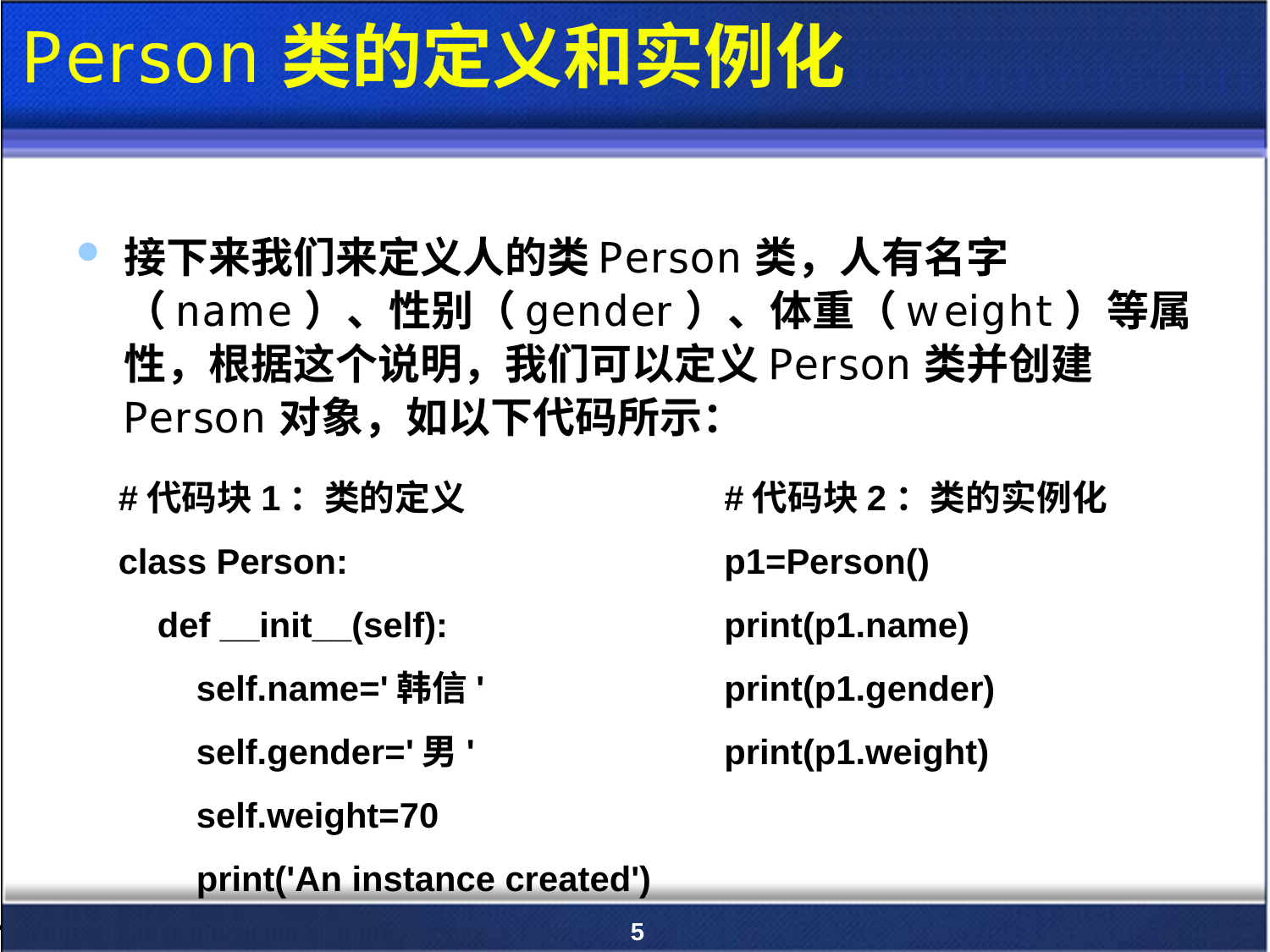

# Person类的定义和实例化
接下来我们来定义人的类Person类，人有名字（name）、性别（gender）、体重（weight）等属性，根据这个说明，我们可以定义Person类并创建Person对象，如以下代码所示：
#代码块1：类的定义
class Person:
    def __init__(self):
        self.name='韩信'
        self.gender='男'
        self.weight=70
        print('An instance created')
#代码块2：类的实例化
p1=Person()
print(p1.name)
print(p1.gender)
print(p1.weight)
5